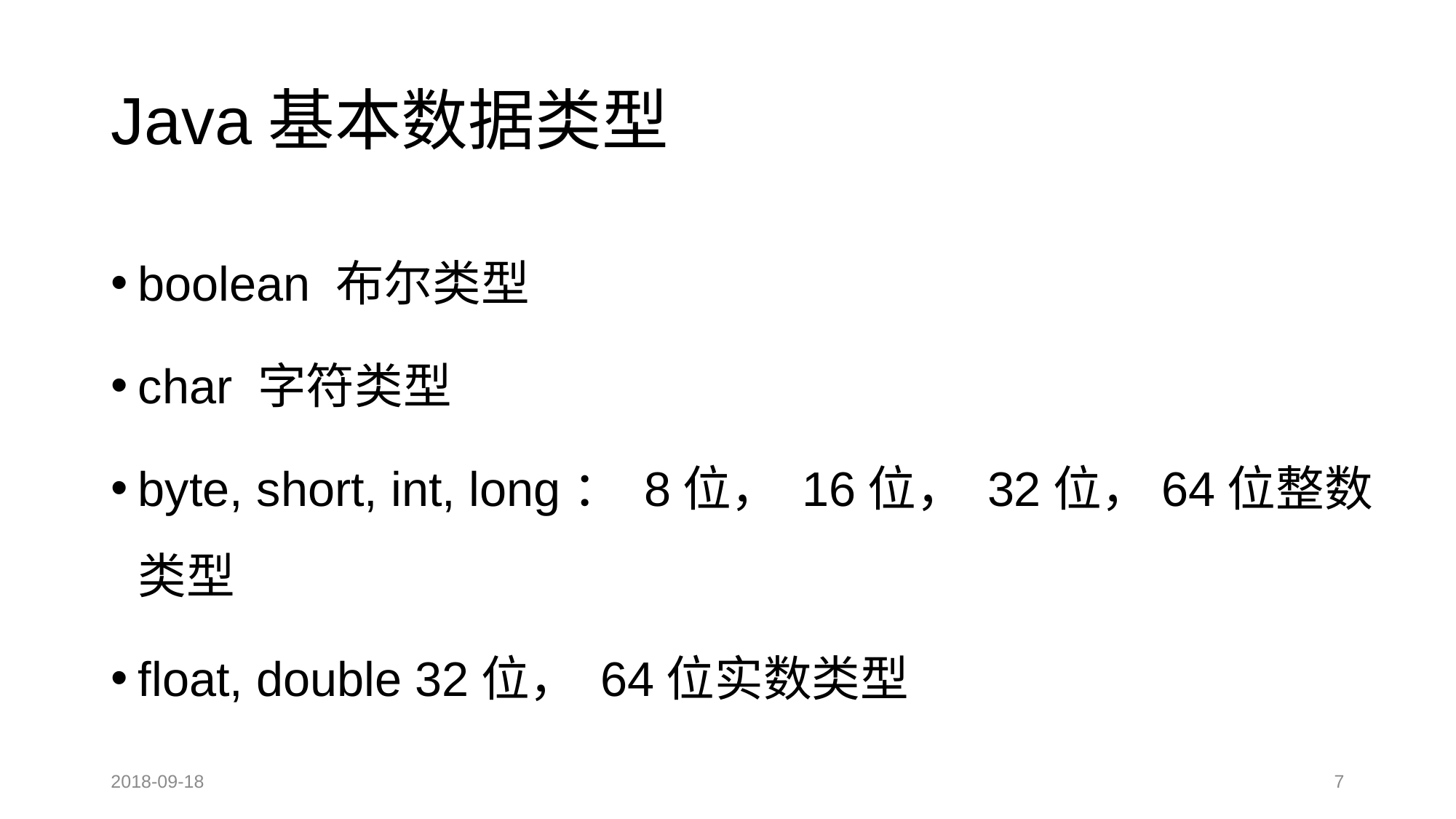

# Java基本数据类型
boolean 布尔类型
char 字符类型
byte, short, int, long： 8位， 16位， 32位，64位整数类型
float, double 32位， 64位实数类型
2018-09-18
7